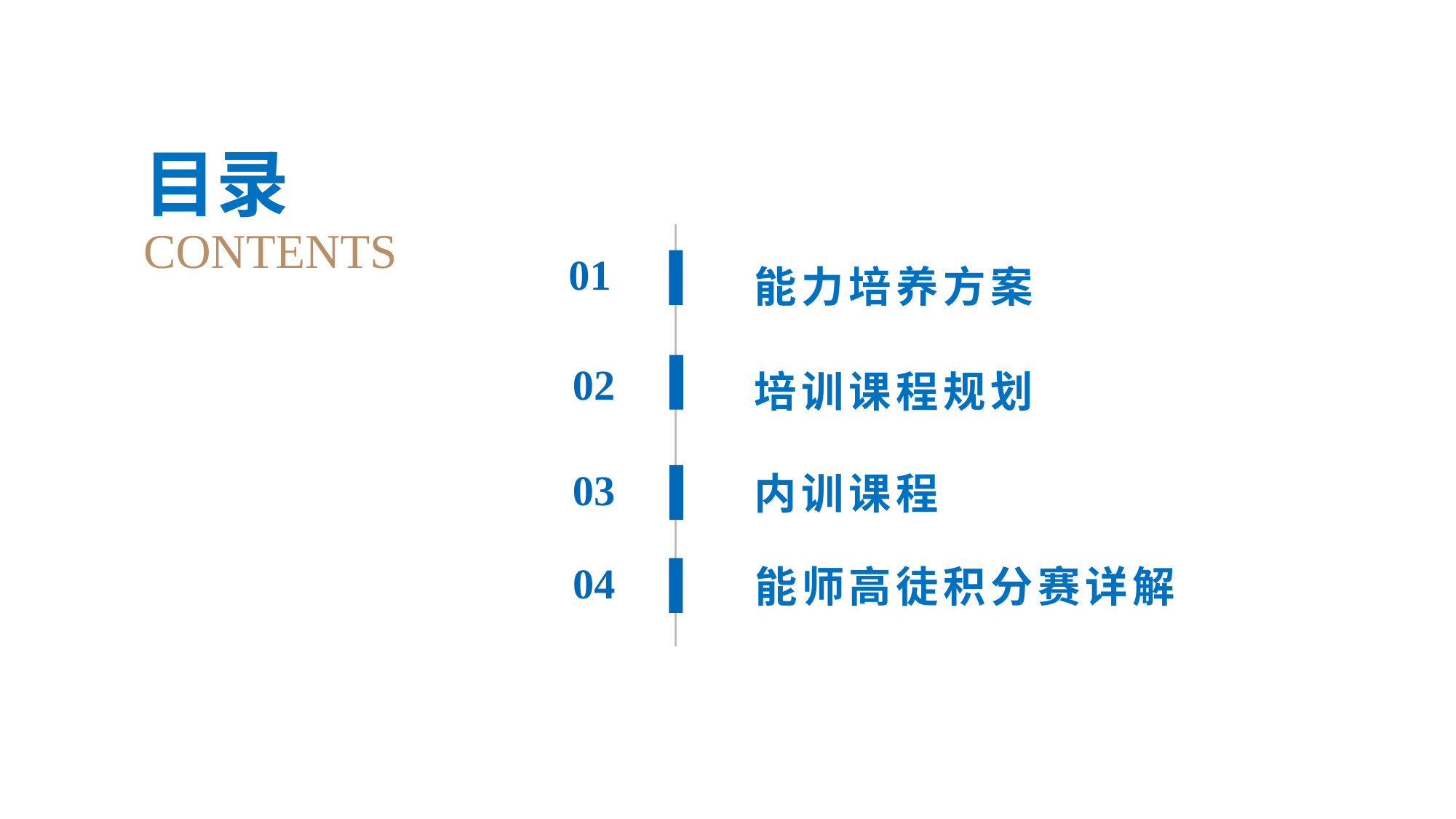

目录
CONTENTS
01
能力培养方案

02
培训课程规划

03
内训课程

04
能师高徒积分赛详解